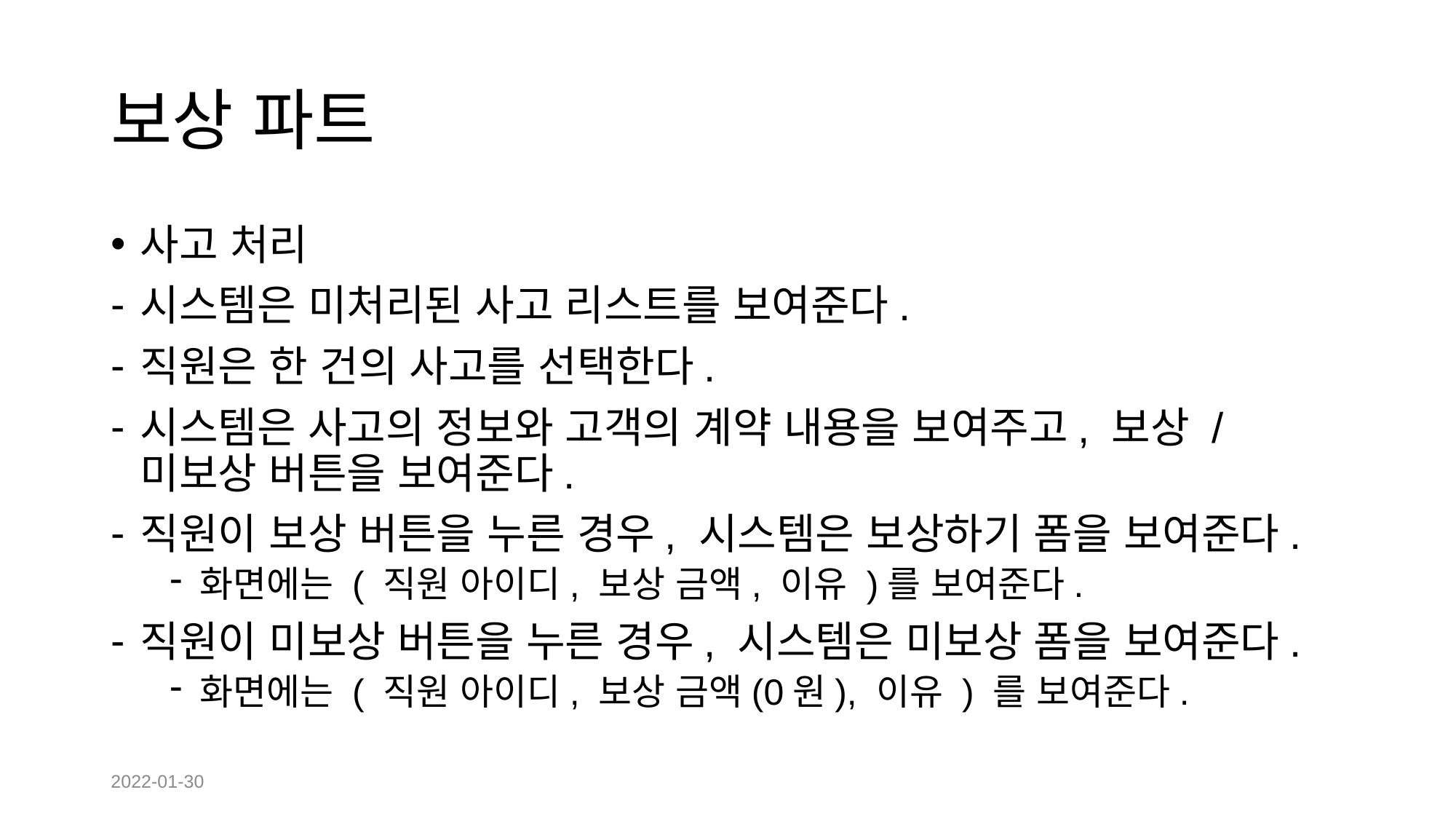

# 보상 파트
사고 처리
시스템은 미처리된 사고 리스트를 보여준다.
직원은 한 건의 사고를 선택한다.
시스템은 사고의 정보와 고객의 계약 내용을 보여주고, 보상 / 미보상 버튼을 보여준다.
직원이 보상 버튼을 누른 경우, 시스템은 보상하기 폼을 보여준다.
화면에는 ( 직원 아이디, 보상 금액, 이유 )를 보여준다.
직원이 미보상 버튼을 누른 경우, 시스템은 미보상 폼을 보여준다.
화면에는 ( 직원 아이디, 보상 금액(0원), 이유 ) 를 보여준다.

2022-01-30